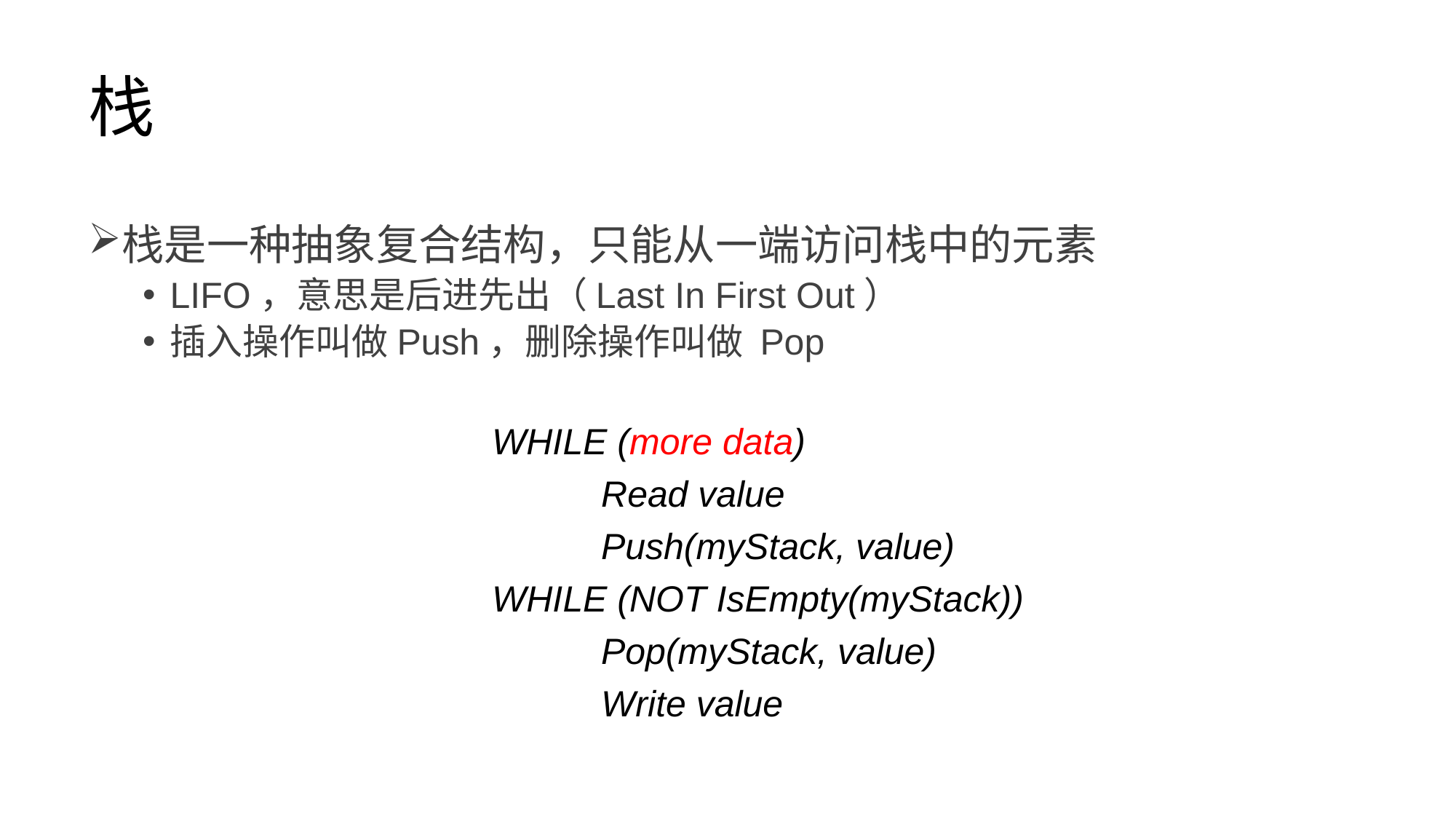

# 栈
栈是一种抽象复合结构，只能从一端访问栈中的元素
LIFO，意思是后进先出（Last In First Out）
插入操作叫做Push，删除操作叫做 Pop
WHILE (more data)
	Read value
	Push(myStack, value)
WHILE (NOT IsEmpty(myStack))
	Pop(myStack, value)
	Write value